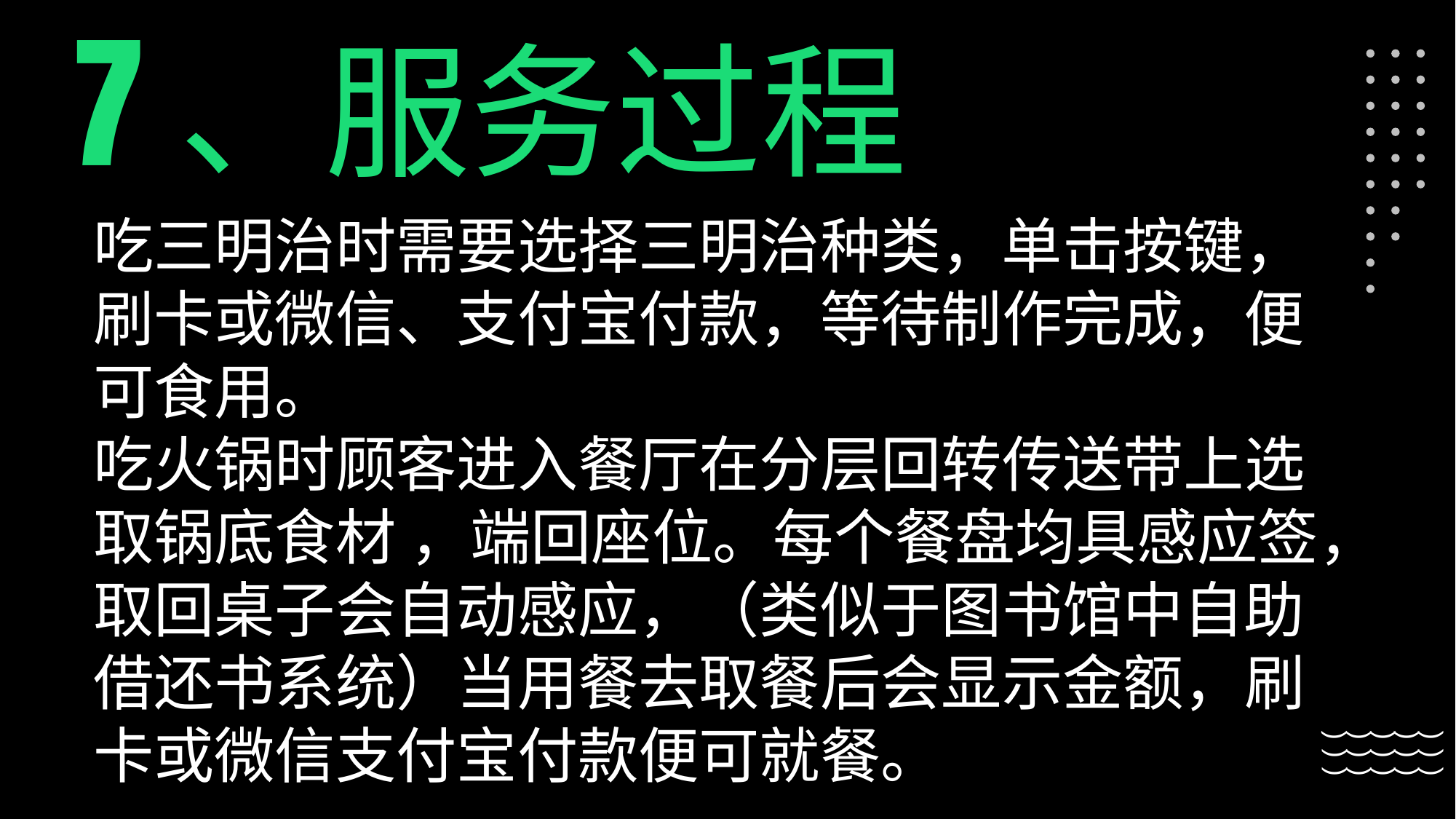

7、服务过程

吃三明治时需要选择三明治种类，单击按键，刷卡或微信、支付宝付款，等待制作完成，便可食用。
吃火锅时顾客进入餐厅在分层回转传送带上选取锅底食材 ，端回座位。每个餐盘均具感应签，取回桌子会自动感应，（类似于图书馆中自助借还书系统）当用餐去取餐后会显示金额，刷卡或微信支付宝付款便可就餐。
(
(
(
(
(
(
(
(
(
(
(
(
(
(
(